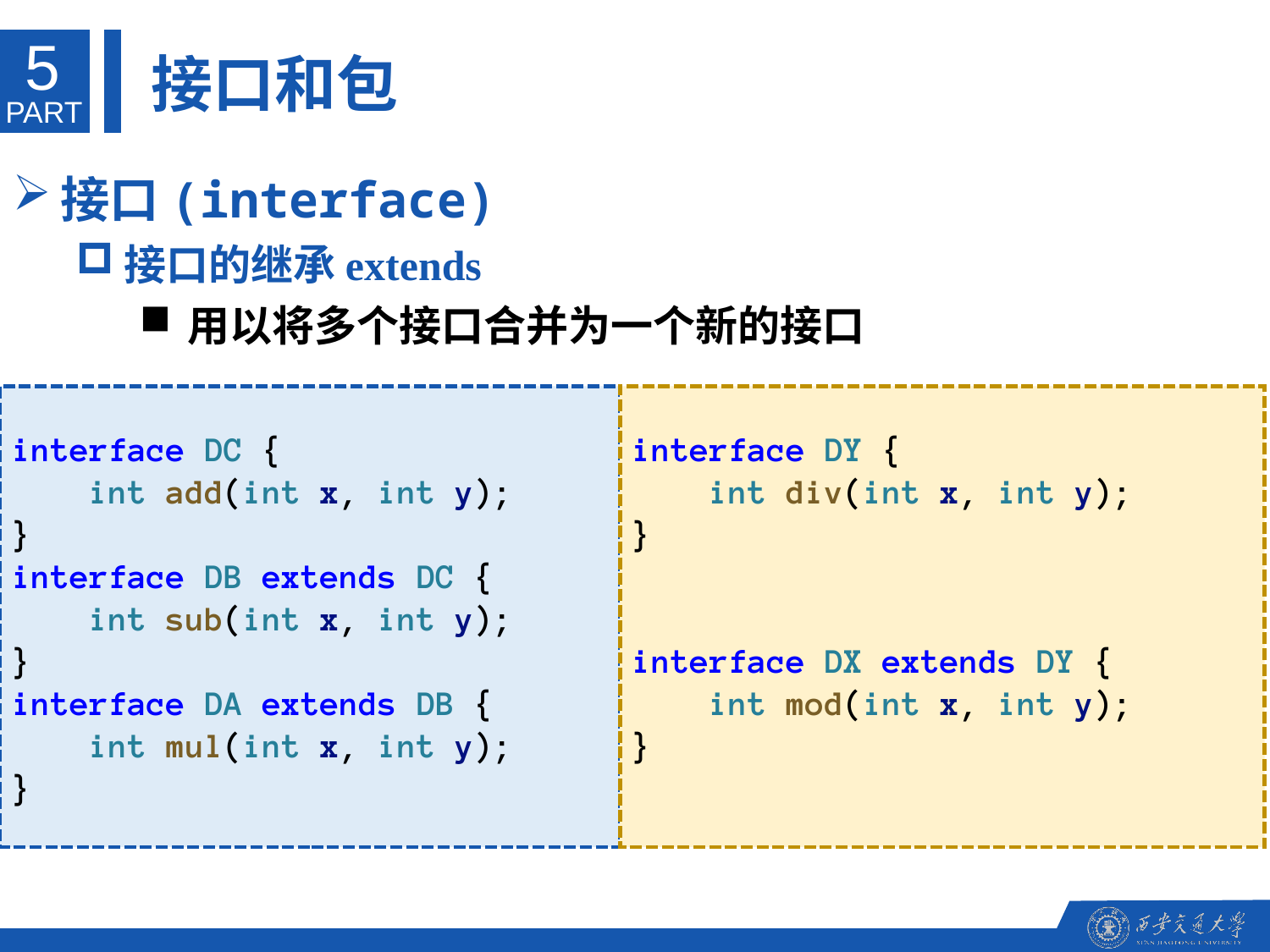

5
接口和包
PART
接口(interface)
接口的继承extends
用以将多个接口合并为一个新的接口
interface DY {
    int div(int x, int y);
}

interface DX extends DY {
    int mod(int x, int y);
}

interface DC {
    int add(int x, int y);
}
interface DB extends DC {
    int sub(int x, int y);
}
interface DA extends DB {
    int mul(int x, int y);
}